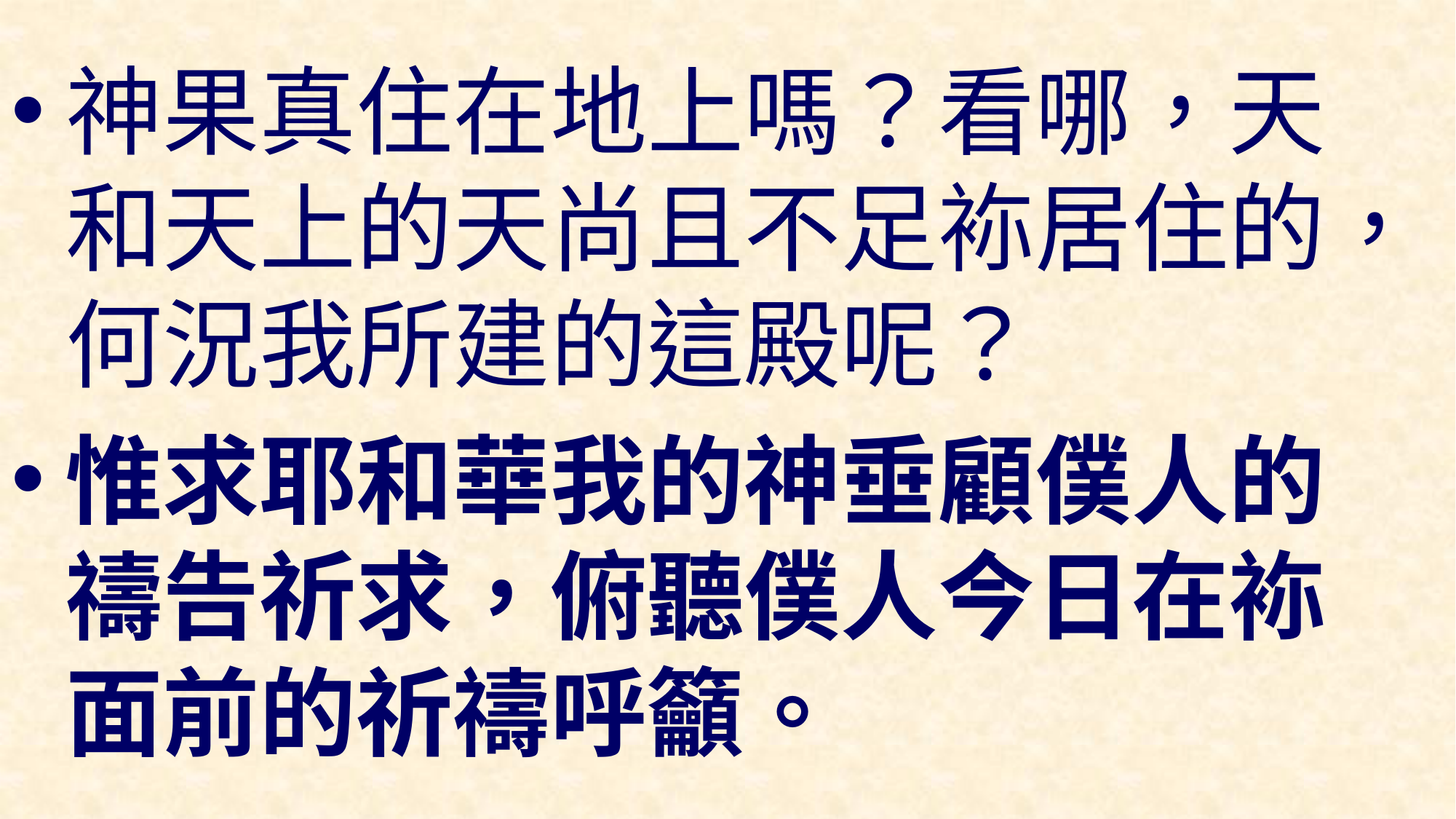

神果真住在地上嗎？看哪，天和天上的天尚且不足袮居住的，何況我所建的這殿呢？
惟求耶和華我的神垂顧僕人的禱告祈求，俯聽僕人今日在袮面前的祈禱呼籲。